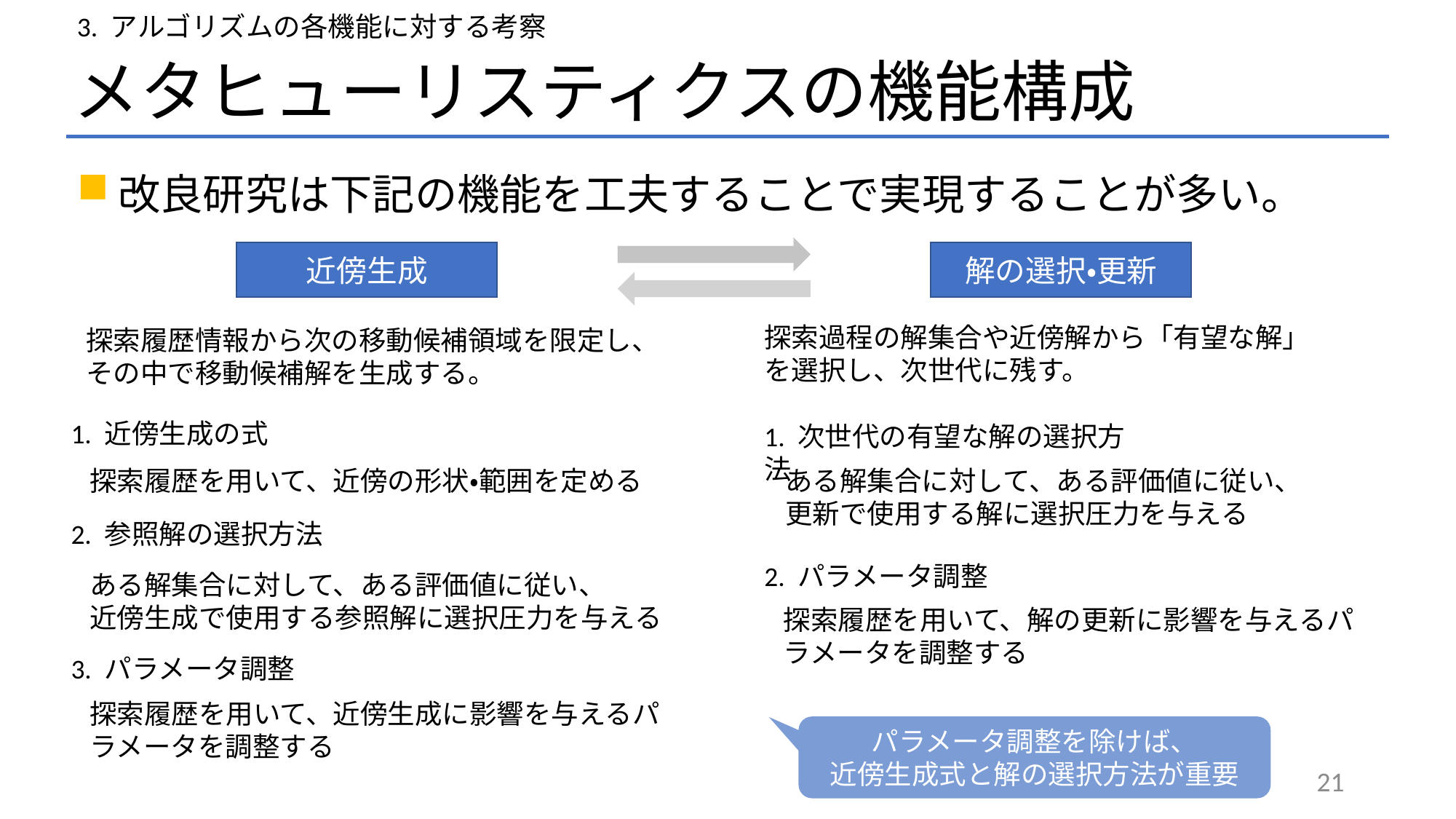

3. アルゴリズムの各機能に対する考察
# メタヒューリスティクスの機能構成

改良研究は下記の機能を工夫することで実現することが多い。

近傍生成
解の選択・更新
探索過程の解集合や近傍解から「有望な解」を選択し、次世代に残す。
探索履歴情報から次の移動候補領域を限定し、その中で移動候補解を生成する。
1. 近傍生成の式
1. 次世代の有望な解の選択方法
探索履歴を用いて、近傍の形状・範囲を定める
ある解集合に対して、ある評価値に従い、
更新で使用する解に選択圧力を与える
2. 参照解の選択方法
2. パラメータ調整
ある解集合に対して、ある評価値に従い、
近傍生成で使用する参照解に選択圧力を与える
探索履歴を用いて、解の更新に影響を与えるパラメータを調整する
3. パラメータ調整
探索履歴を用いて、近傍生成に影響を与えるパラメータを調整する
パラメータ調整を除けば、
近傍生成式と解の選択方法が重要
21